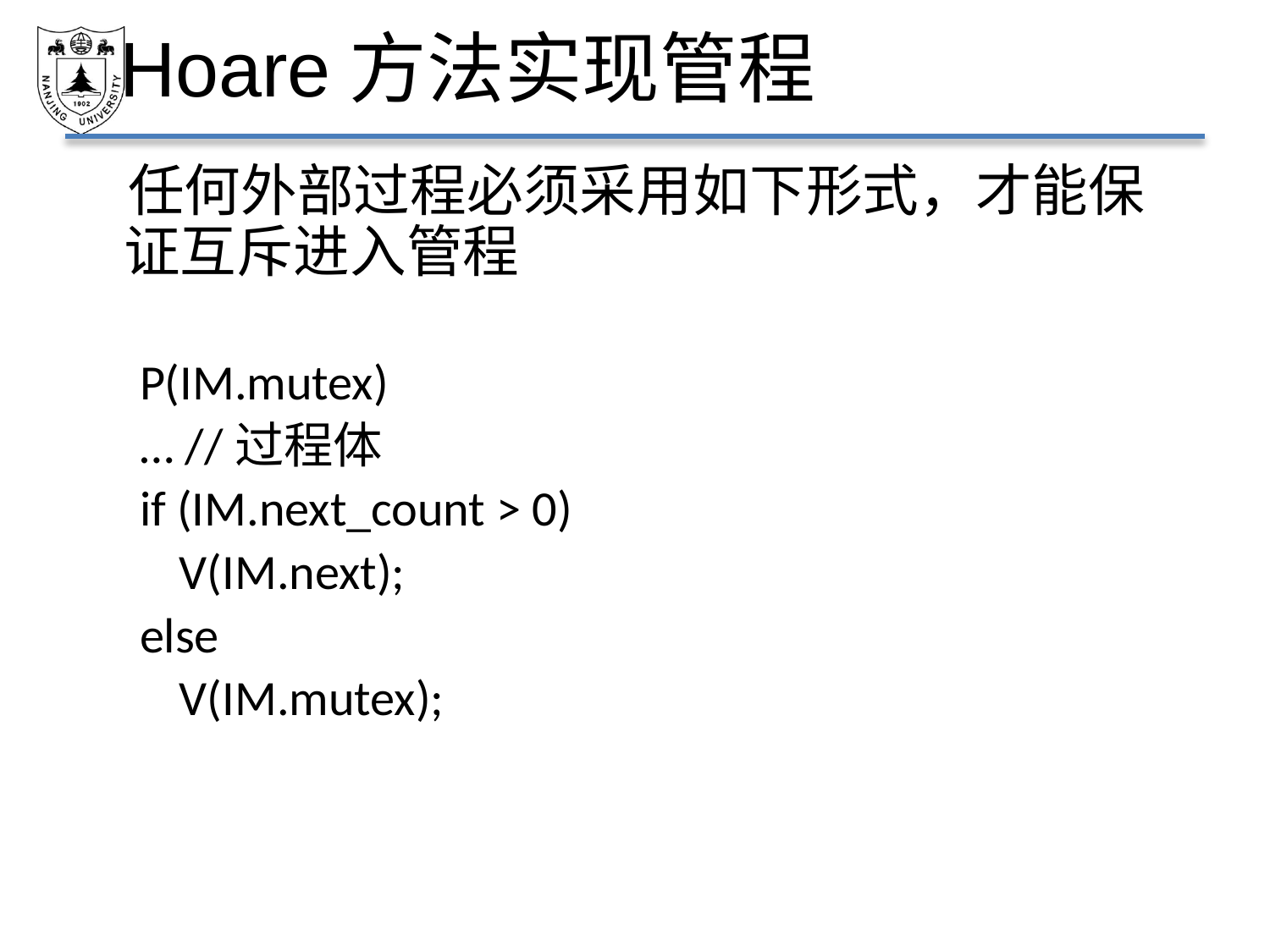

# Hoare方法实现管程
   任何外部过程必须采用如下形式，才能保证互斥进入管程

P(IM.mutex)
… //过程体
if (IM.next_count > 0)
	V(IM.next);
else
	V(IM.mutex);